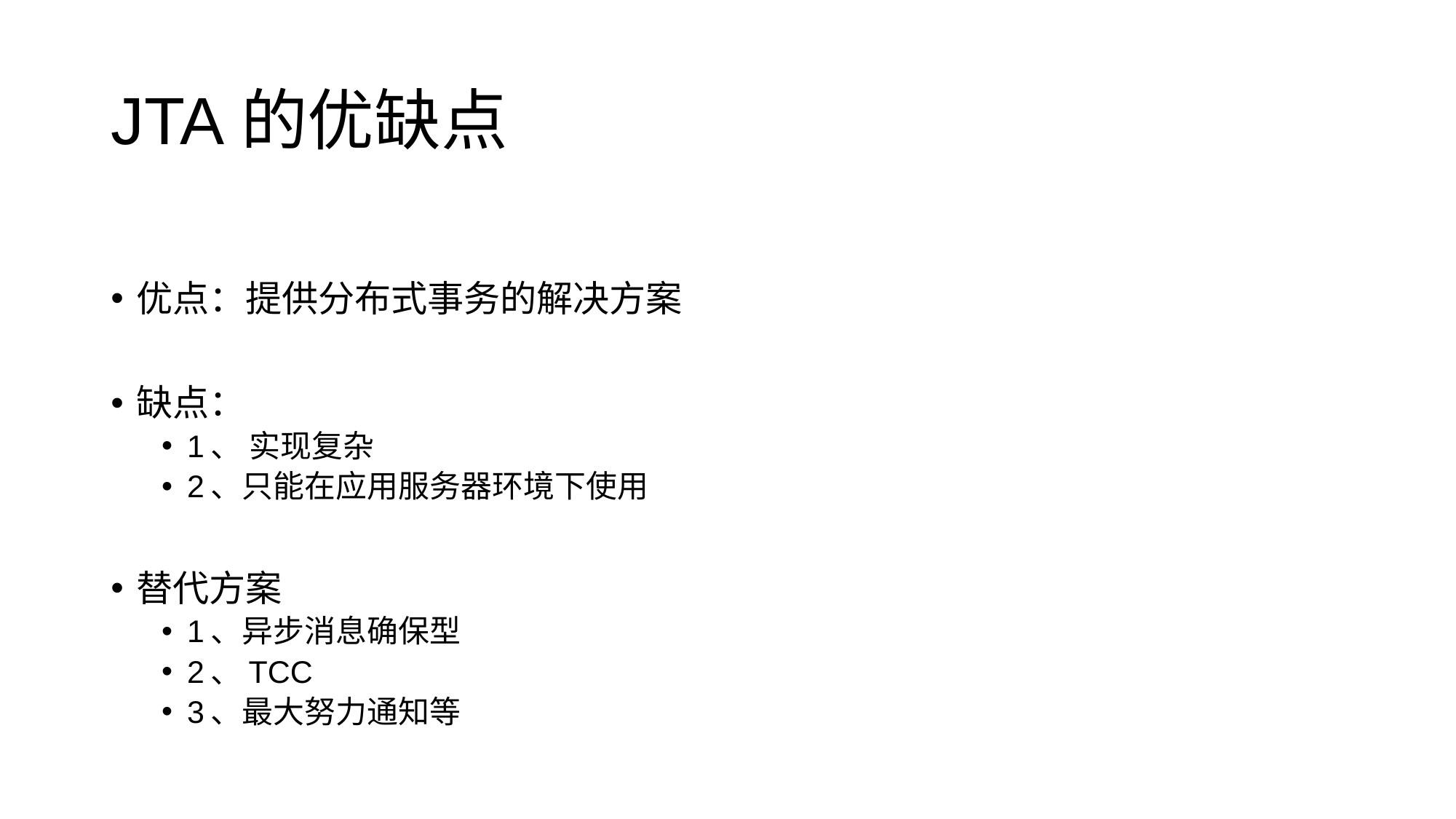

# JTA的优缺点

优点：提供分布式事务的解决方案

缺点：
1、 实现复杂
2、只能在应用服务器环境下使用

替代方案
1、异步消息确保型
2、TCC
3、最大努力通知等